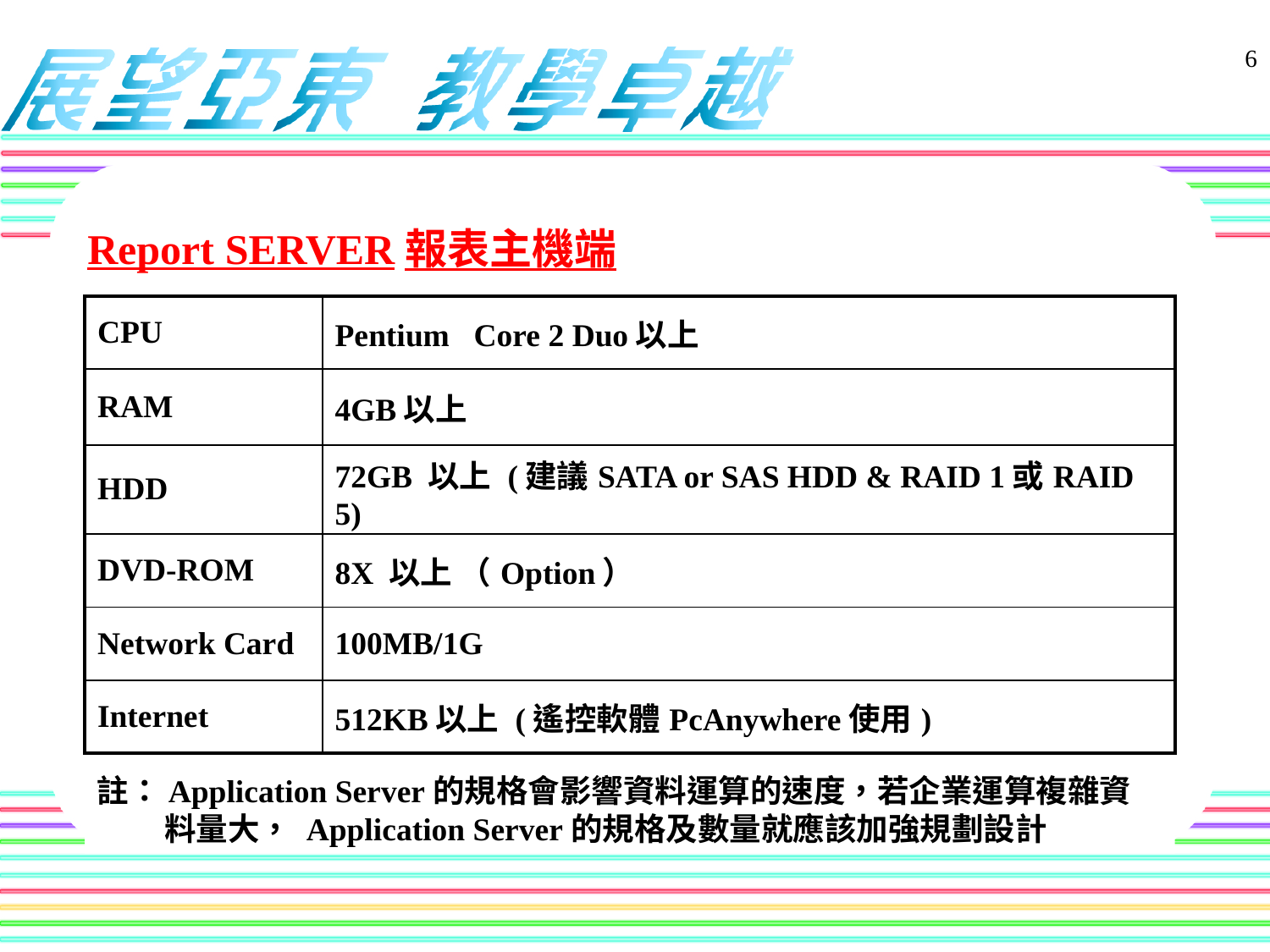

Report SERVER報表主機端
| CPU | Pentium Core 2 Duo以上 |
| --- | --- |
| RAM | 4GB以上 |
| HDD | 72GB 以上 (建議SATA or SAS HDD & RAID 1或RAID 5) |
| DVD-ROM | 8X 以上 （Option） |
| Network Card | 100MB/1G |
| Internet | 512KB以上 (遙控軟體PcAnywhere使用) |
註：Application Server的規格會影響資料運算的速度，若企業運算複雜資料量大， Application Server的規格及數量就應該加強規劃設計